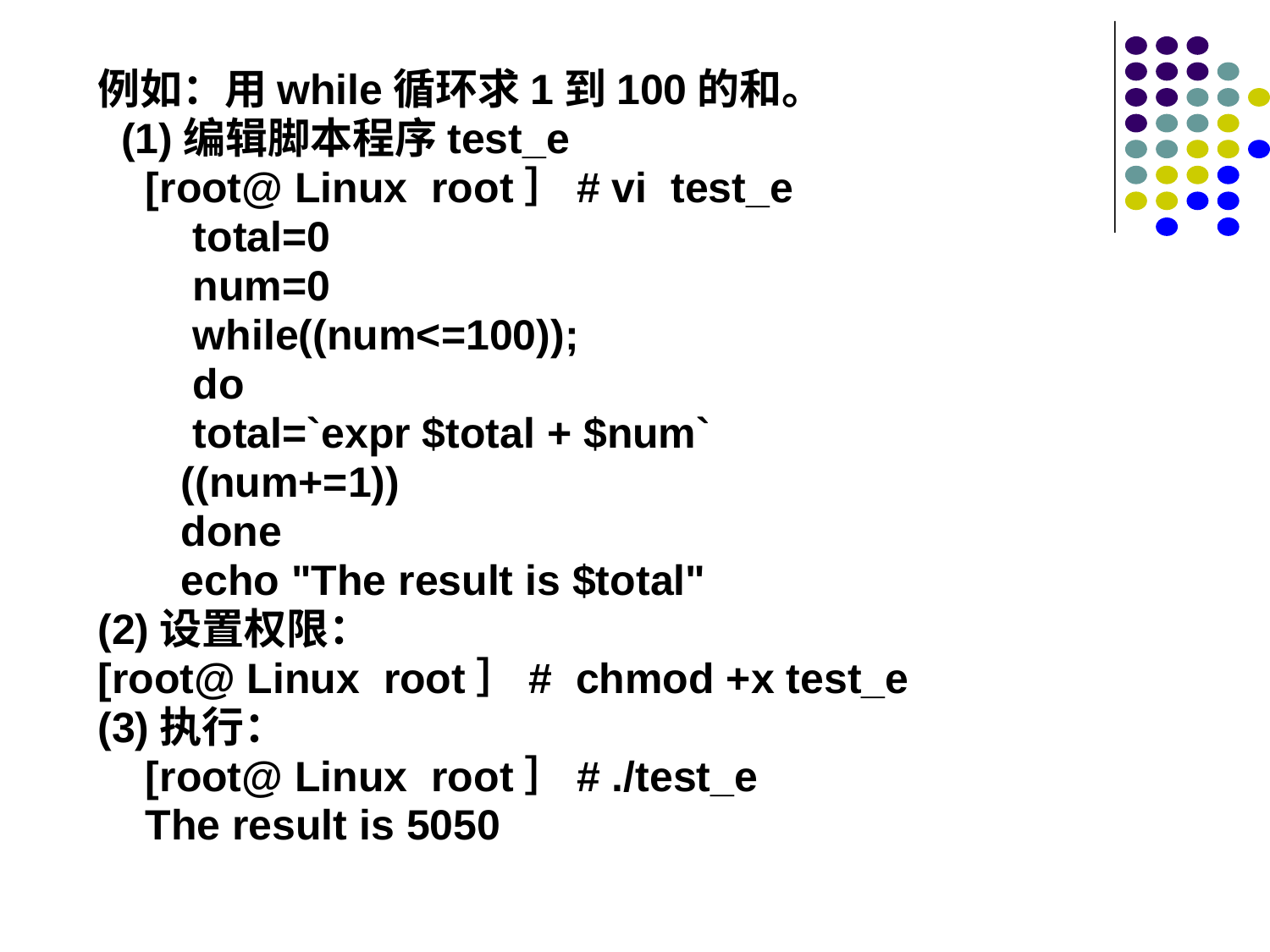

例如：用while循环求1到100的和。
  (1)编辑脚本程序test_e
[root@ Linux  root］# vi  test_e
    total=0
    num=0
    while((num<=100));
    do
    total=`expr $total + $num`
   ((num+=1))
   done
   echo "The result is $total"
(2)设置权限：
[root@ Linux  root］#  chmod +x test_e
(3)执行：
[root@ Linux  root］# ./test_e
The result is 5050